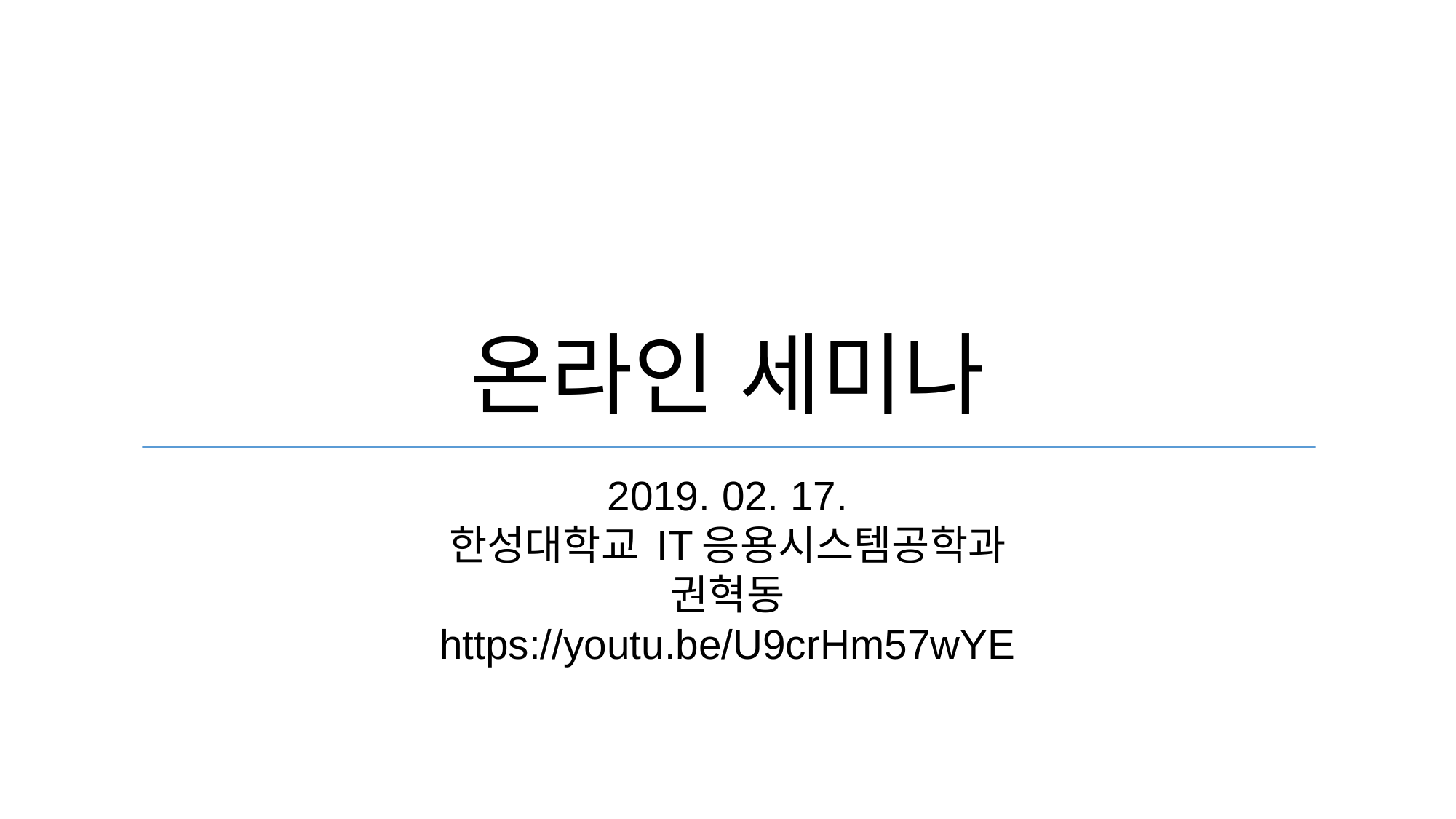

# 온라인 세미나
2019. 02. 17.
한성대학교 IT응용시스템공학과
권혁동
https://youtu.be/U9crHm57wYE